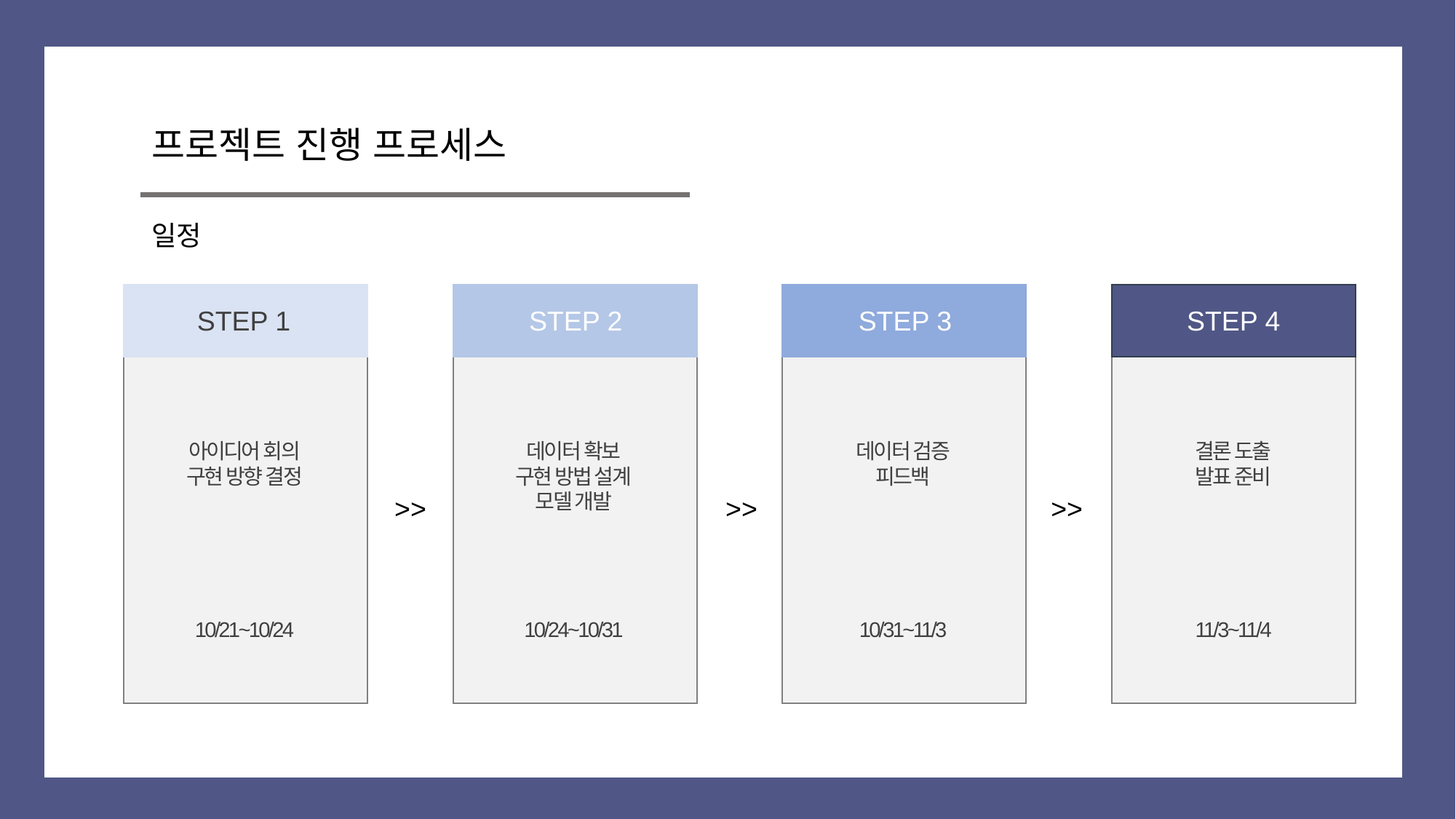

프로젝트 진행 프로세스

일정

STEP 1
STEP 2
STEP 3
STEP 4
아이디어 회의
구현 방향 결정

10/21~10/24
데이터 확보
구현 방법 설계
모델 개발

10/24~10/31
데이터 검증
피드백

10/31~11/3
결론 도출
발표 준비

11/3~11/4

>>
>>
>>